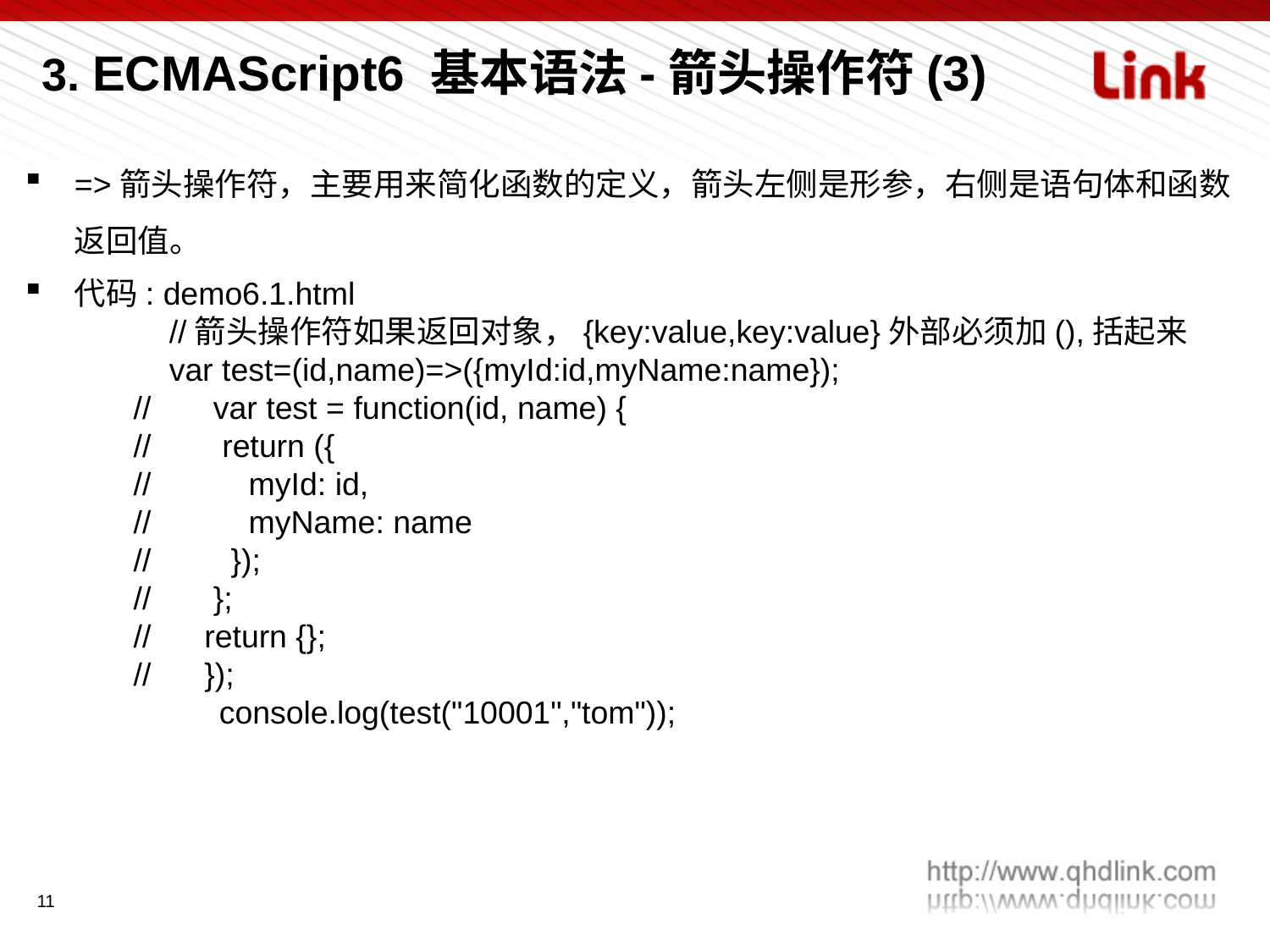

3. ECMAScript6 基本语法-箭头操作符(3)
=>箭头操作符，主要用来简化函数的定义，箭头左侧是形参，右侧是语句体和函数返回值。
代码: demo6.1.html
    //箭头操作符如果返回对象，{key:value,key:value}外部必须加(),括起来
    var test=(id,name)=>({myId:id,myName:name});
//       var test = function(id, name) {
//        return ({
//           myId: id,
//           myName: name
//         });
//       };
//      return {};
//      });
	  console.log(test("10001","tom"));
11